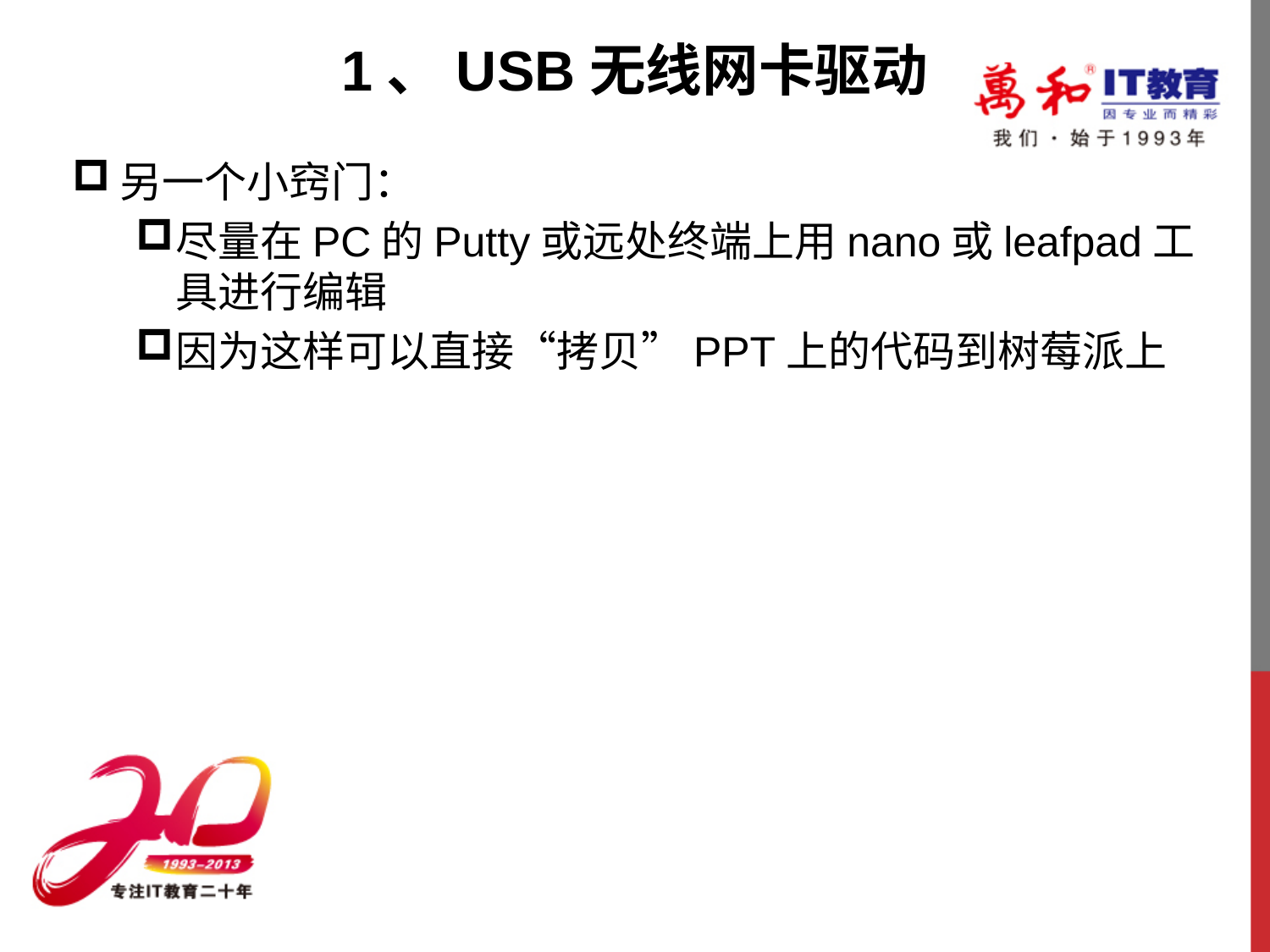

# 1、USB无线网卡驱动
另一个小窍门：
尽量在PC的Putty或远处终端上用nano或leafpad工具进行编辑
因为这样可以直接“拷贝”PPT上的代码到树莓派上